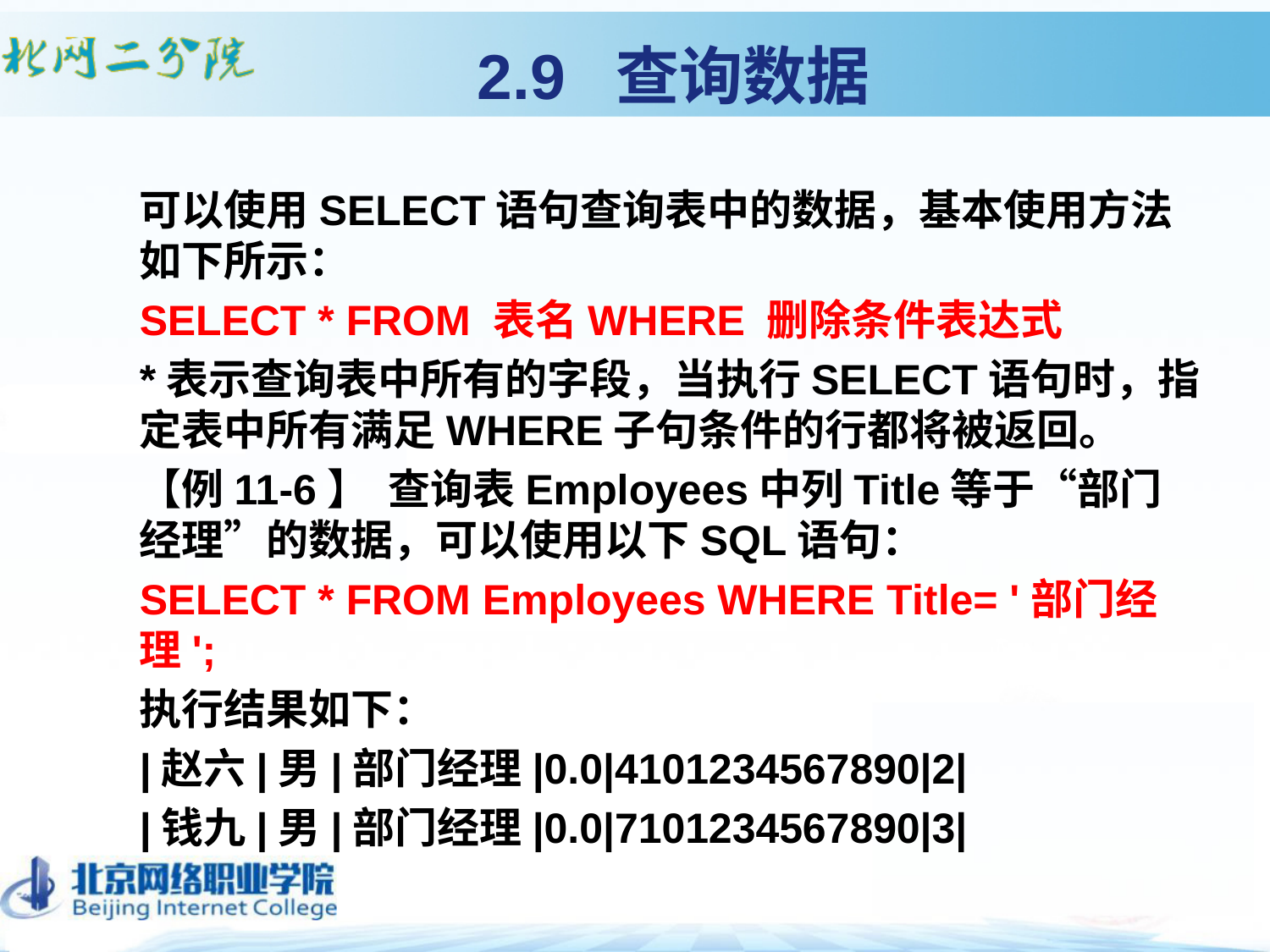

# 2.9  查询数据
可以使用SELECT语句查询表中的数据，基本使用方法如下所示：
SELECT * FROM 表名WHERE 删除条件表达式
*表示查询表中所有的字段，当执行SELECT语句时，指定表中所有满足WHERE子句条件的行都将被返回。
【例11-6】  查询表Employees中列Title等于“部门经理”的数据，可以使用以下SQL语句：
SELECT * FROM Employees WHERE Title= '部门经理';
执行结果如下：
|赵六|男|部门经理|0.0|4101234567890|2|
|钱九|男|部门经理|0.0|7101234567890|3|